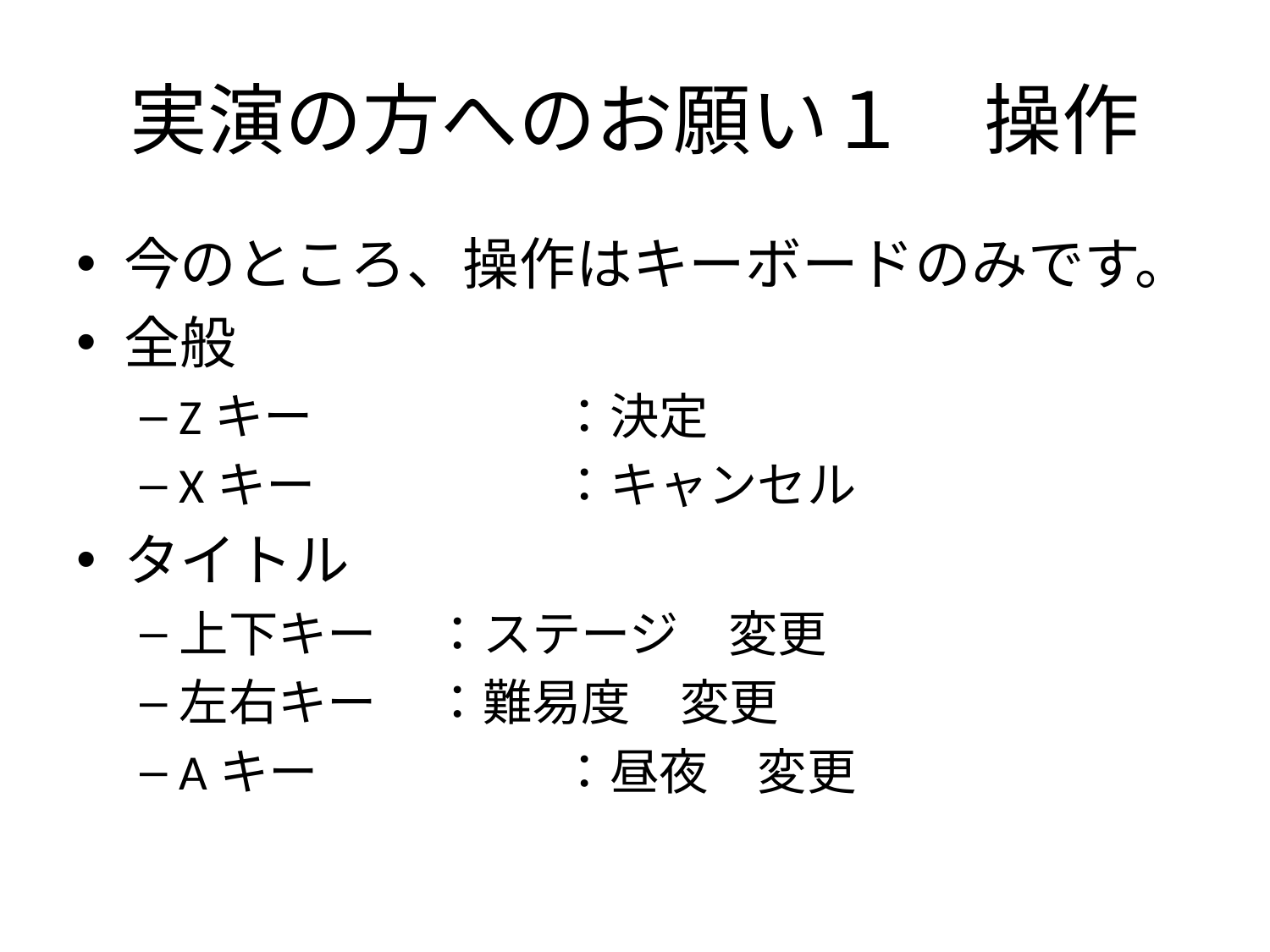

# 実演の方へのお願い１　操作
今のところ、操作はキーボードのみです。
全般
Zキー		：決定
Xキー		：キャンセル
タイトル
上下キー	：ステージ　変更
左右キー	：難易度　変更
Aキー		：昼夜　変更